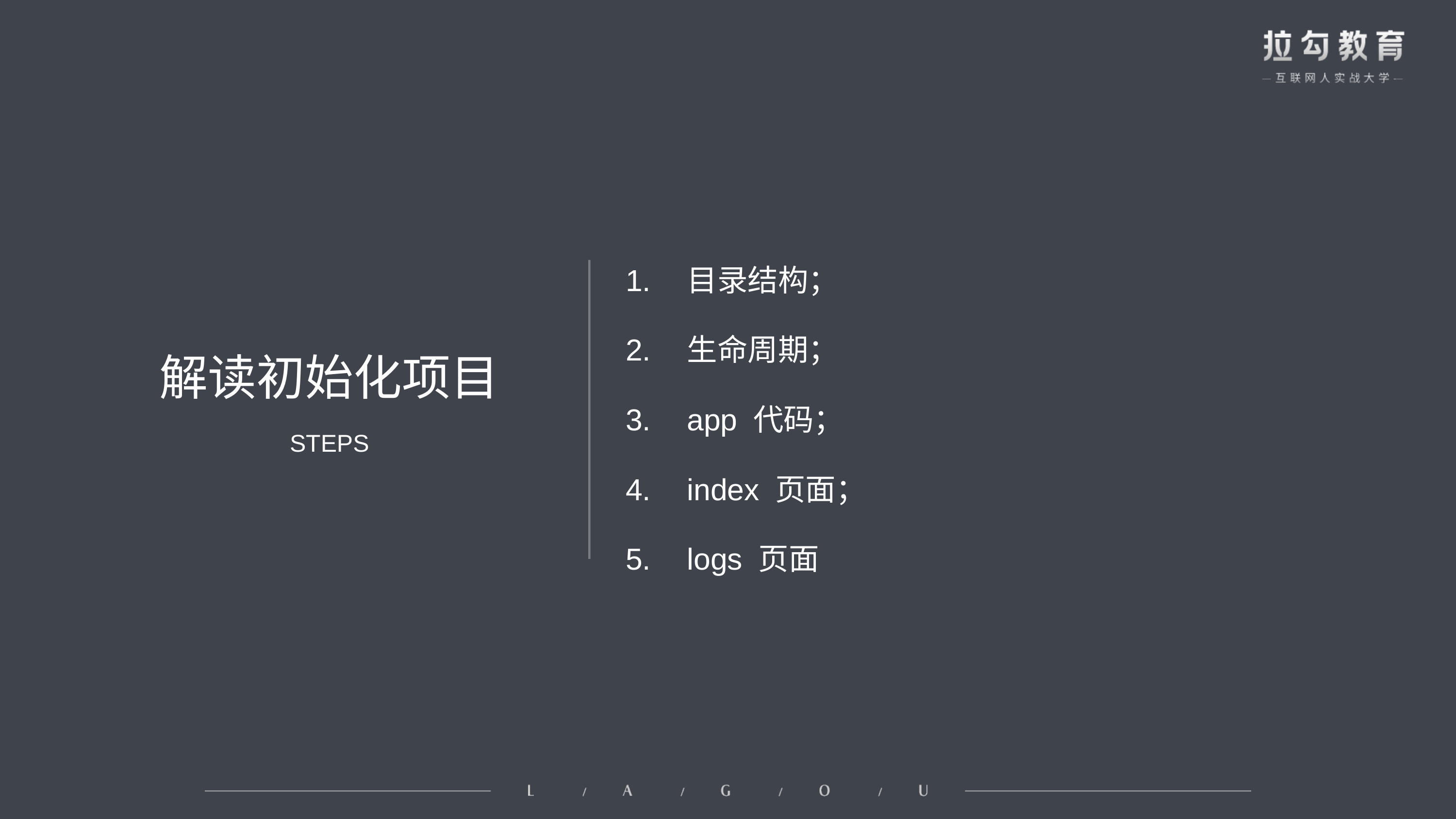

# 解读初始化项目
目录结构；
生命周期；
app 代码；
index 页面；
logs 页面
STEPS